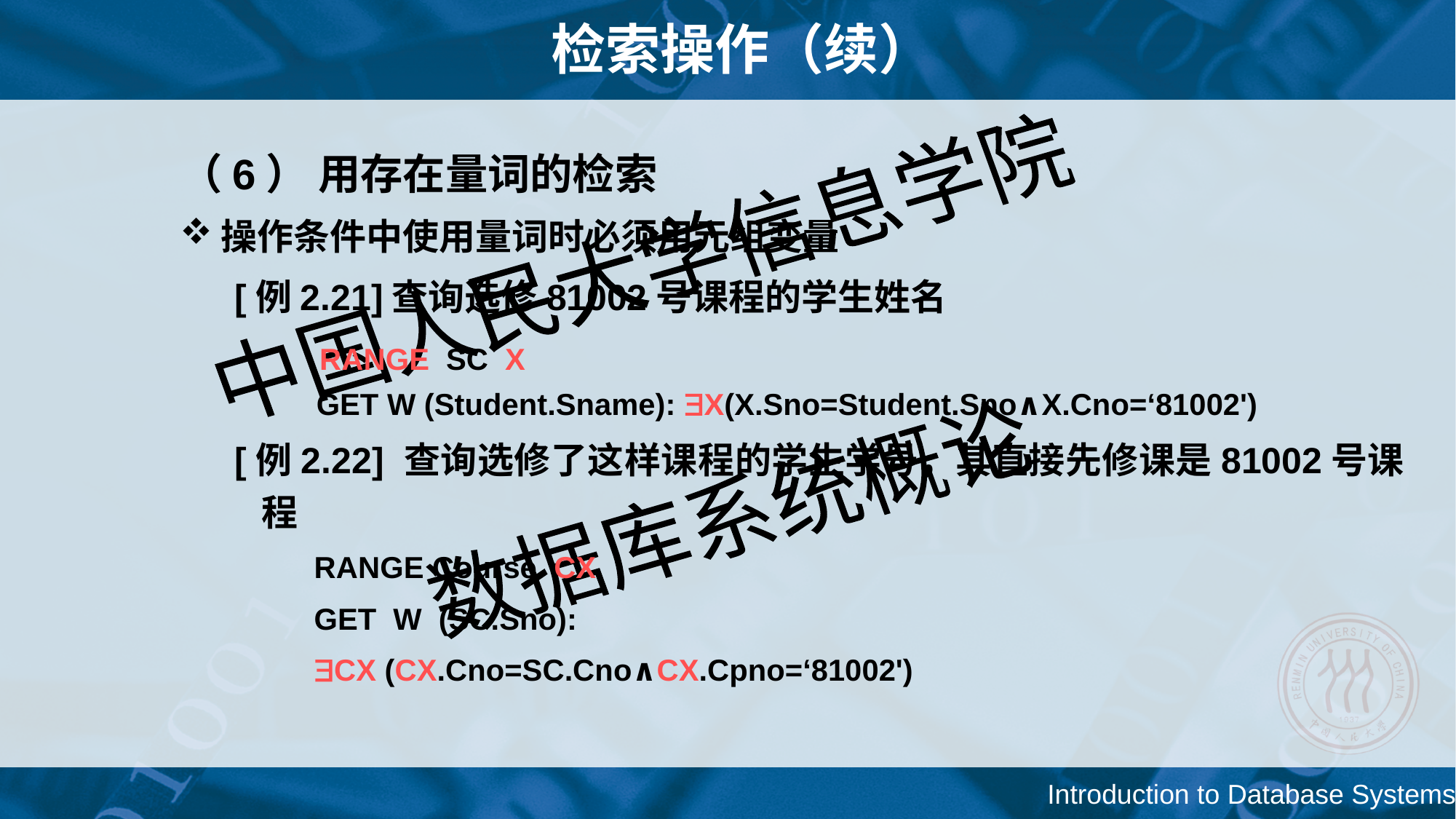

# 检索操作（续）
（6） 用存在量词的检索
操作条件中使用量词时必须用元组变量
[例2.21]查询选修81002号课程的学生姓名
   RANGE  SC  X
GET W (Student.Sname): ∃X(X.Sno=Student.Sno∧X.Cno=‘81002')
[例2.22] 查询选修了这样课程的学生学号，其直接先修课是81002号课程
   RANGE Course  CX
   GET  W  (SC.Sno):
   ∃CX (CX.Cno=SC.Cno∧CX.Cpno=‘81002')